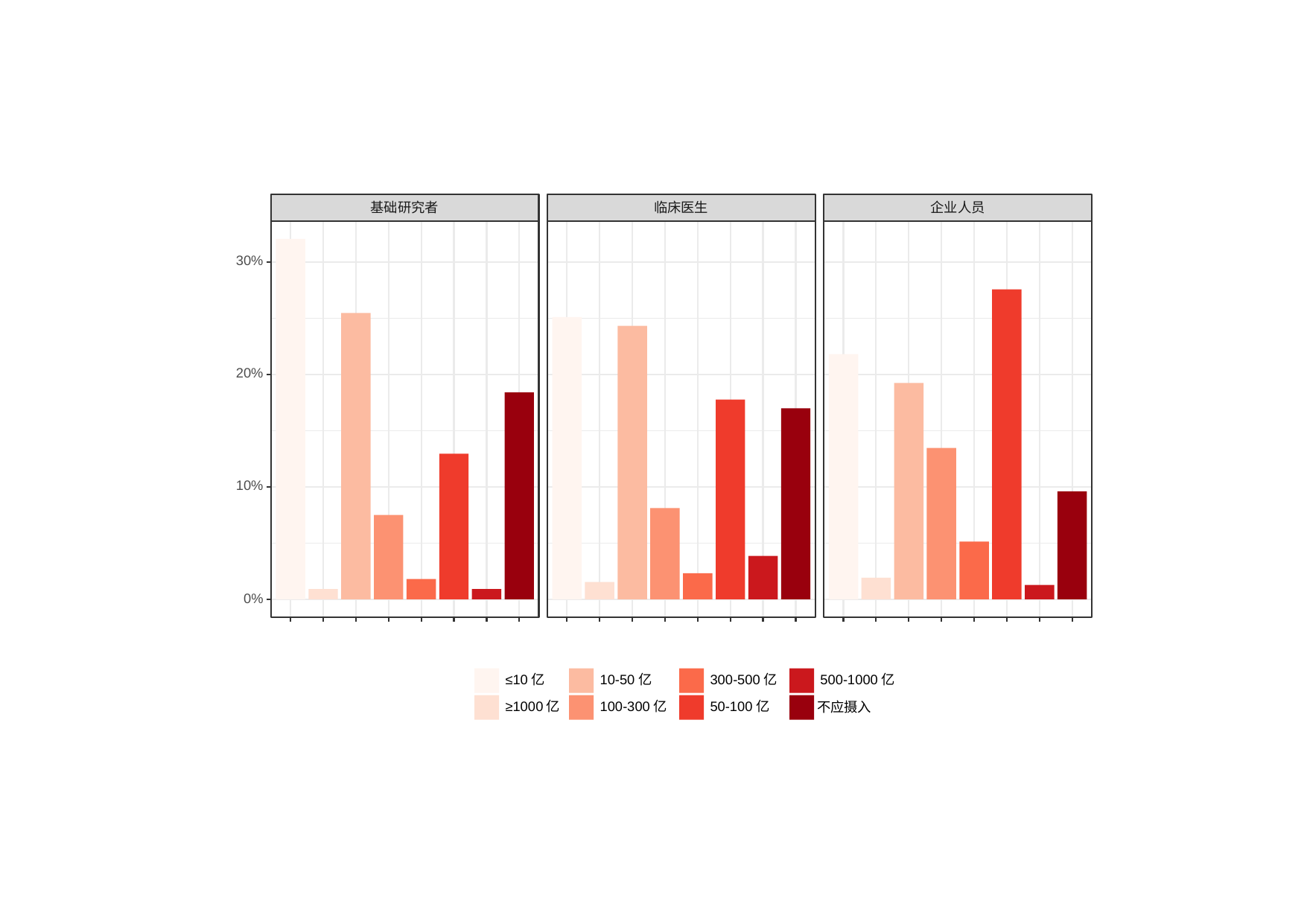

基础研究者
临床医生
企业人员

30%

20%

10%

0%

300-500亿
≤10亿
10-50亿
500-1000亿

100-300亿
≥1000亿
50-100亿
不应摄入